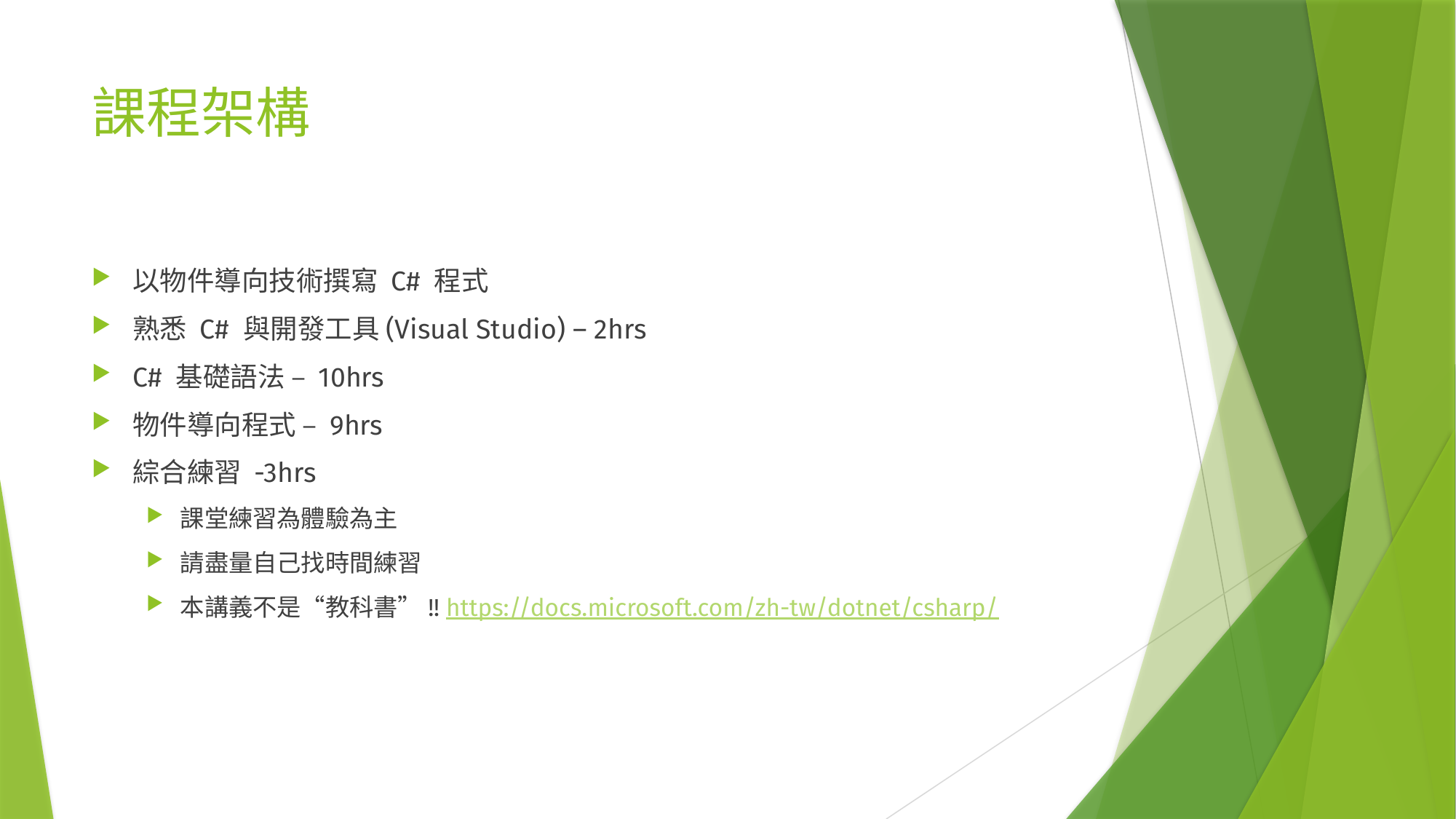

# 課程架構
以物件導向技術撰寫 C# 程式
熟悉 C# 與開發工具(Visual Studio) – 2hrs
C# 基礎語法 – 10hrs
物件導向程式 – 9hrs
綜合練習 -3hrs
課堂練習為體驗為主
請盡量自己找時間練習
本講義不是“教科書”!! https://docs.microsoft.com/zh-tw/dotnet/csharp/